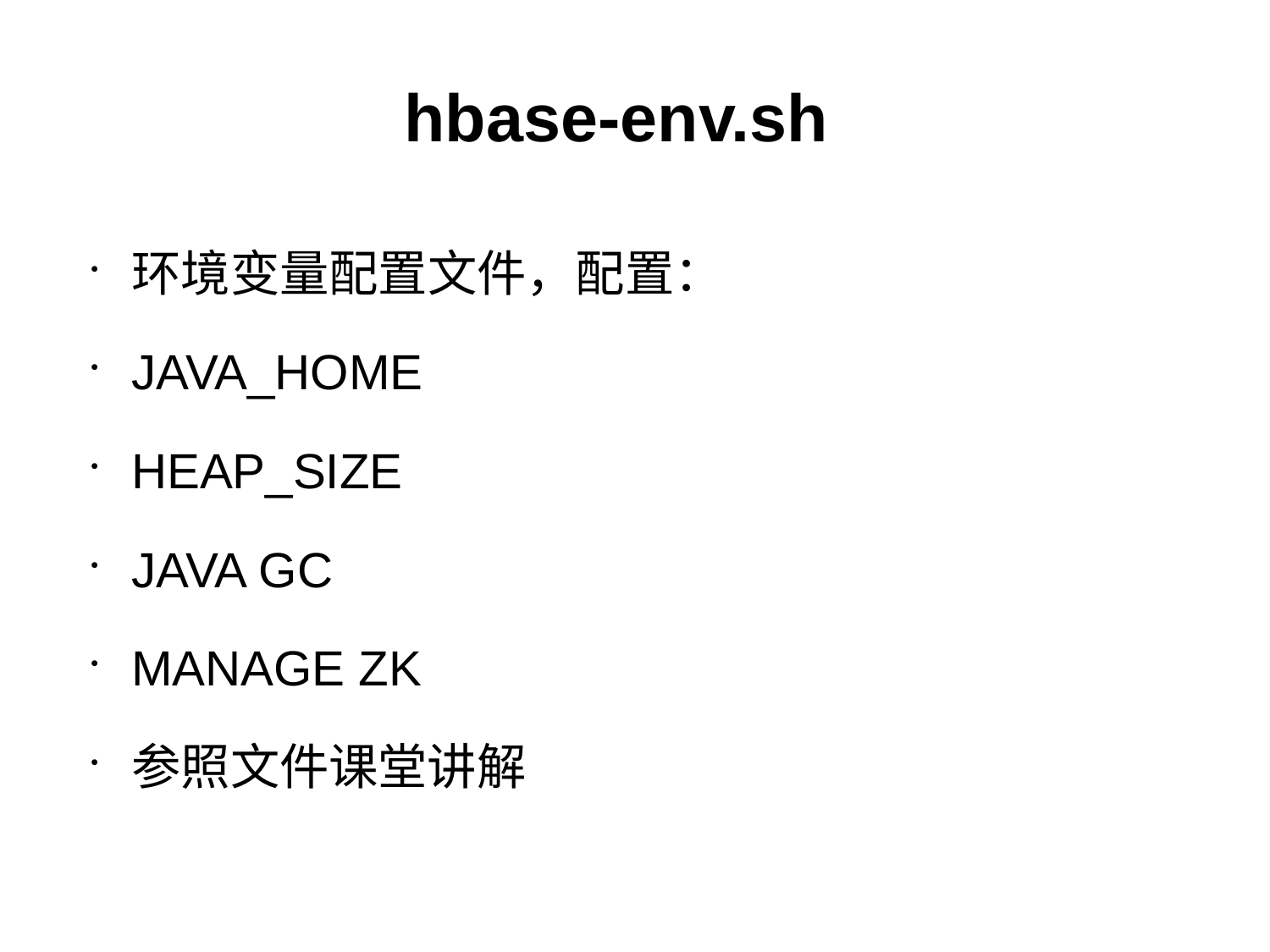

hbase-env.sh
环境变量配置文件，配置：
JAVA_HOME
HEAP_SIZE
JAVA GC
MANAGE ZK
参照文件课堂讲解